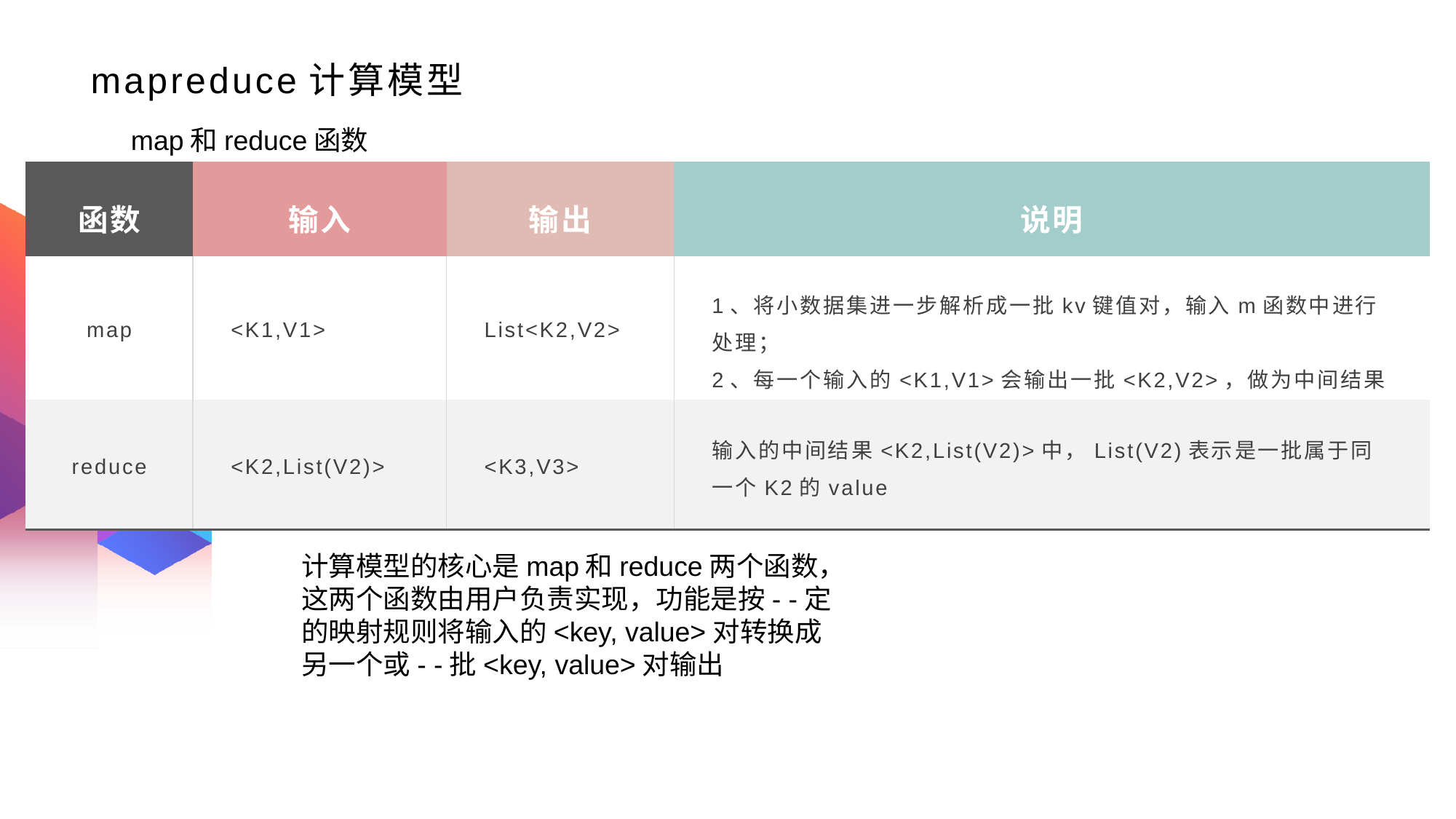

# mapreduce计算模型
map和reduce函数
| 函数 | 输入 | 输出 | 说明 |
| --- | --- | --- | --- |
| map | <K1,V1> | List<K2,V2> | 1、将小数据集进一步解析成一批kv键值对，输入m函数中进行处理； 2、每一个输入的<K1,V1>会输出一批<K2,V2>，做为中间结果 |
| reduce | <K2,List(V2)> | <K3,V3> | 输入的中间结果<K2,List(V2)>中，List(V2)表示是一批属于同一个K2的value |
计算模型的核心是map和reduce两个函数，
这两个函数由用户负责实现，功能是按- -定
的映射规则将输入的<key, value>对转换成
另一个或- -批<key, value>对输出